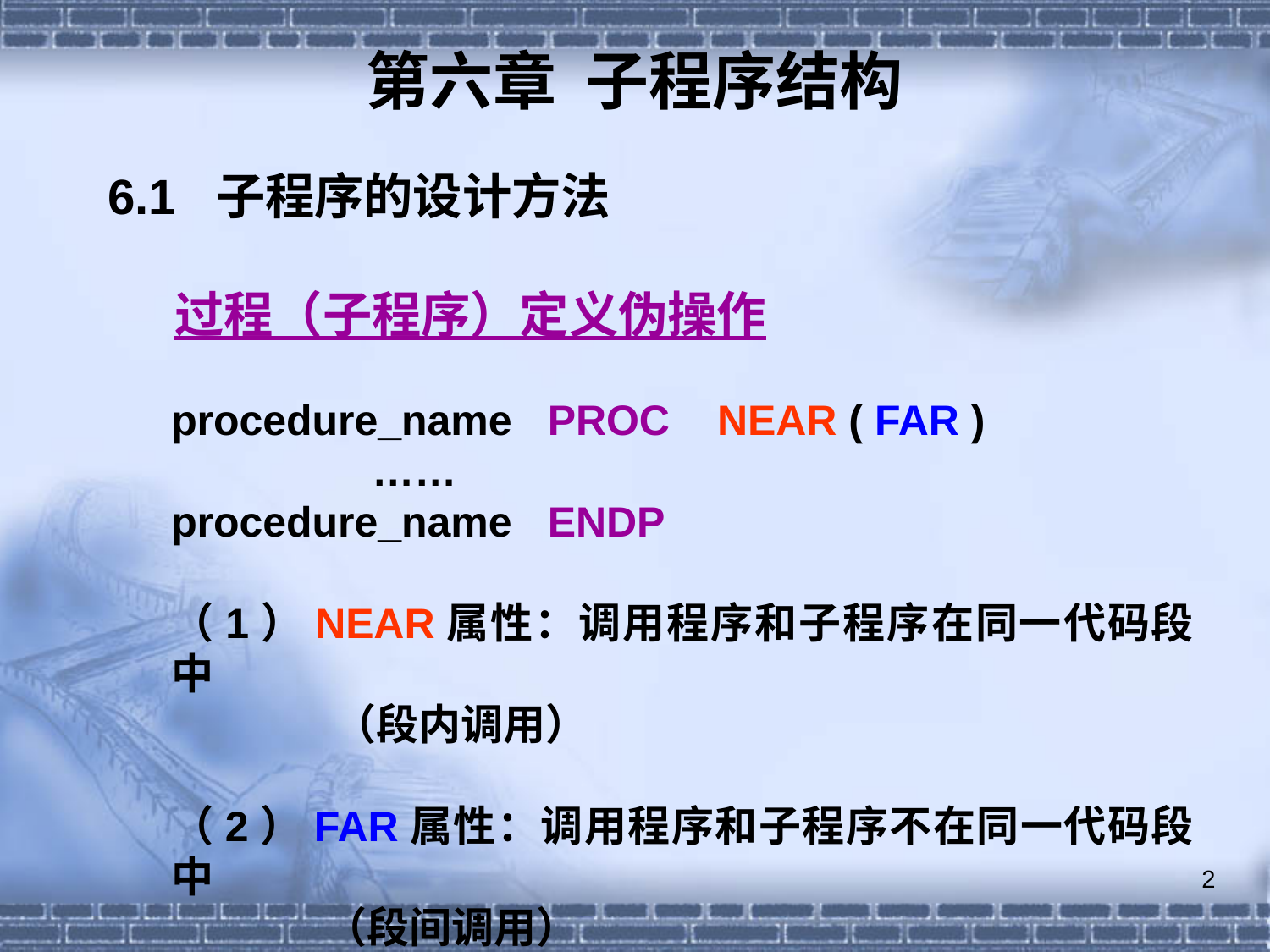

# 第六章  子程序结构
6.1  子程序的设计方法

     过程（子程序）定义伪操作

procedure_name   PROC    NEAR ( FAR )
                 ……
procedure_name   ENDP

（1）NEAR属性：调用程序和子程序在同一代码段中
                （段内调用）

（2）FAR属性：调用程序和子程序不在同一代码段中
               （段间调用）
2